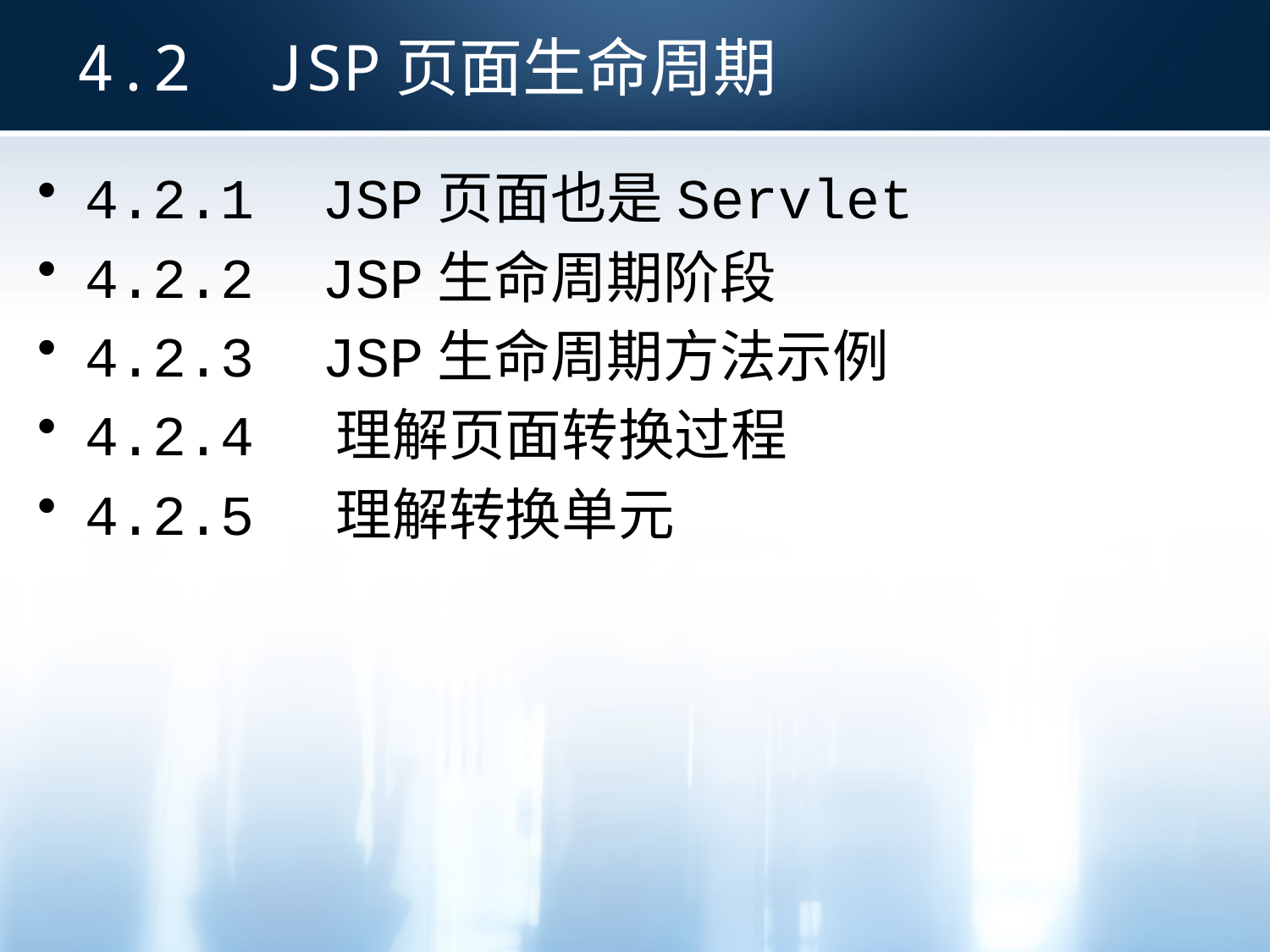

4.2  JSP页面生命周期
4.2.1  JSP页面也是Servlet
4.2.2  JSP生命周期阶段
4.2.3  JSP生命周期方法示例
4.2.4  理解页面转换过程
4.2.5  理解转换单元